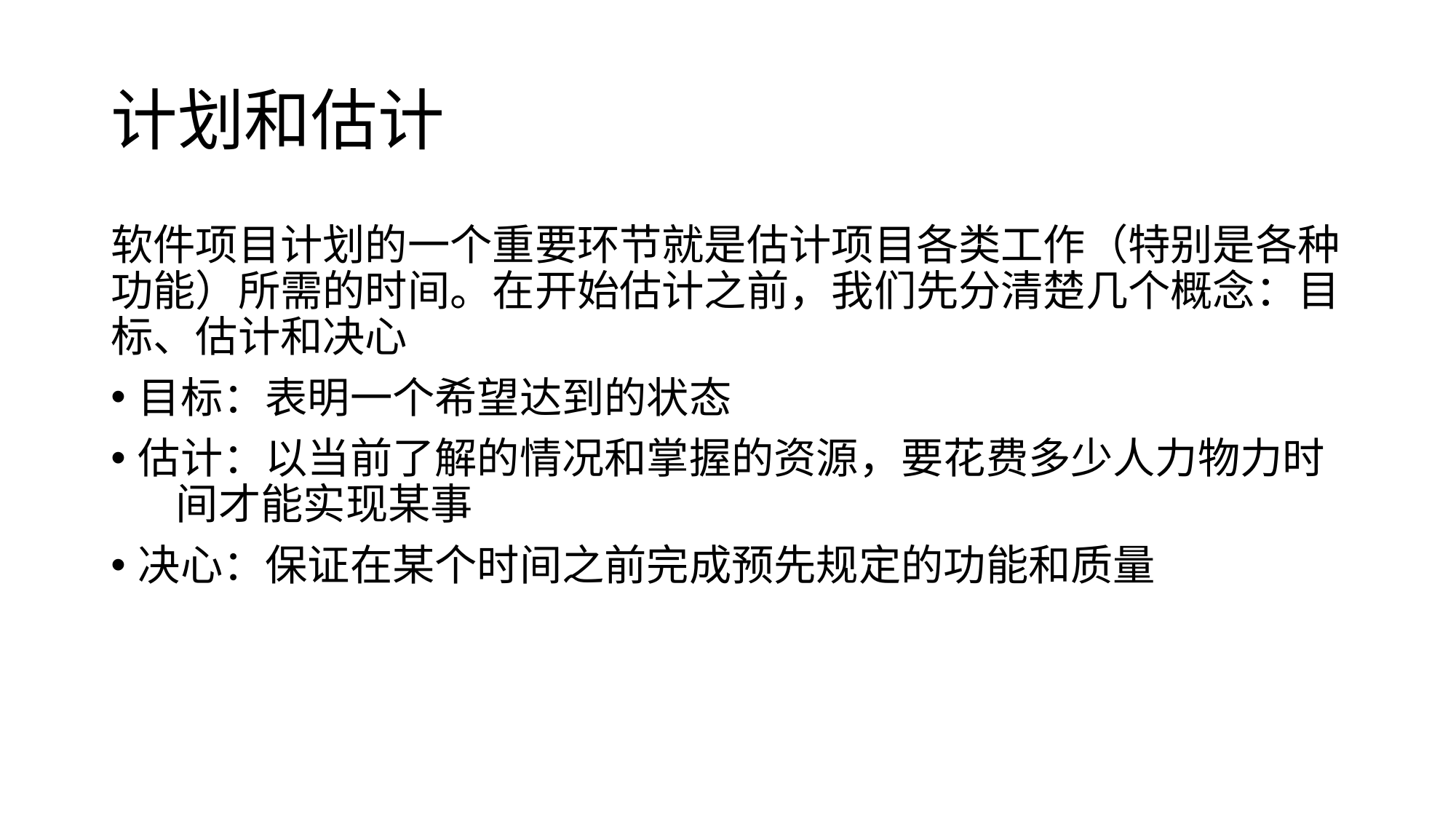

# 计划和估计
软件项目计划的一个重要环节就是估计项目各类工作（特别是各种功能）所需的时间。在开始估计之前，我们先分清楚几个概念：目标、估计和决心
目标：表明一个希望达到的状态
估计：以当前了解的情况和掌握的资源，要花费多少人力物力时       间才能实现某事
决心：保证在某个时间之前完成预先规定的功能和质量